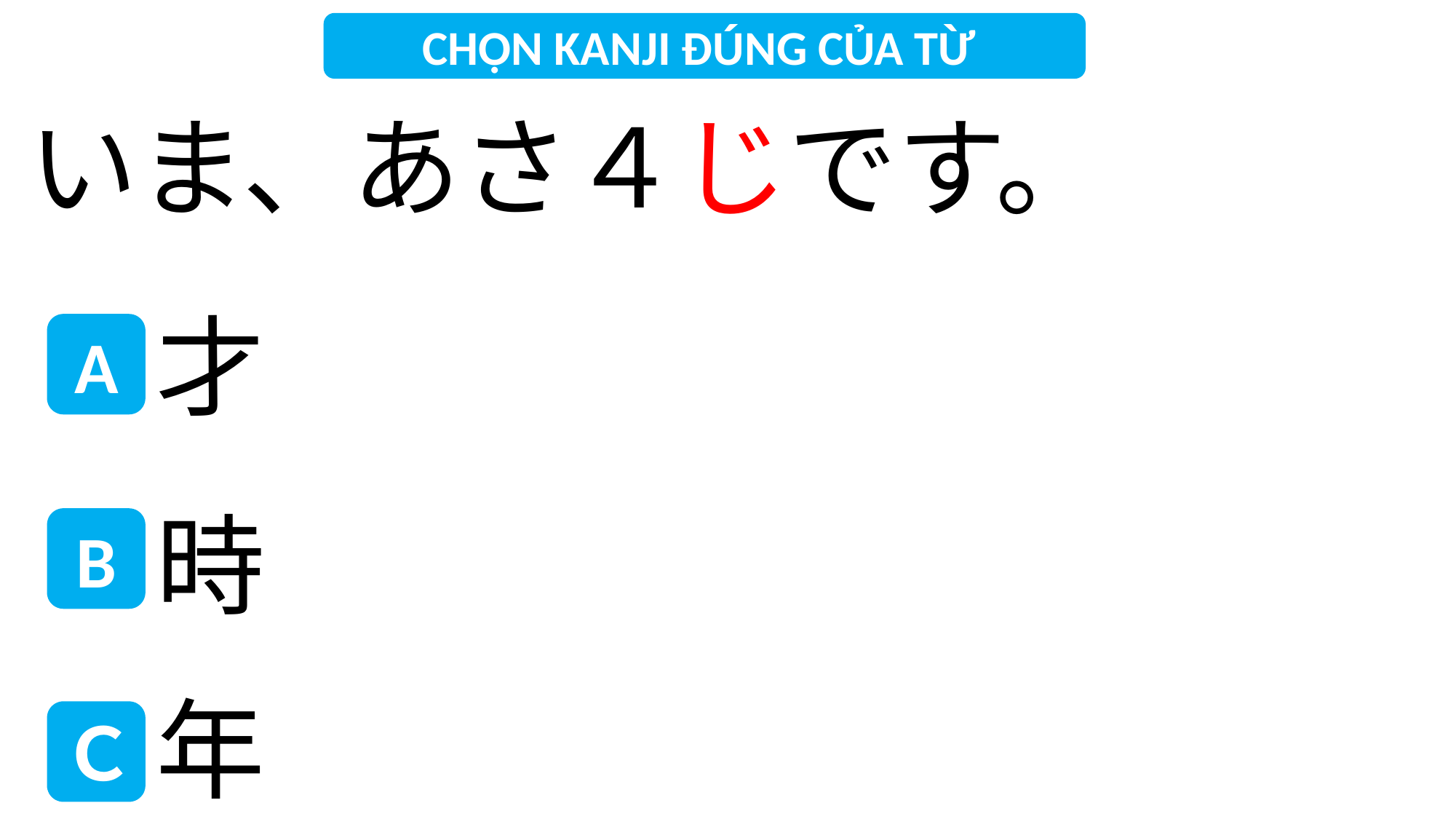

CHỌN KANJI ĐÚNG CỦA TỪ
いま、あさ４じです。
才
A
時
B
年
Ｃ